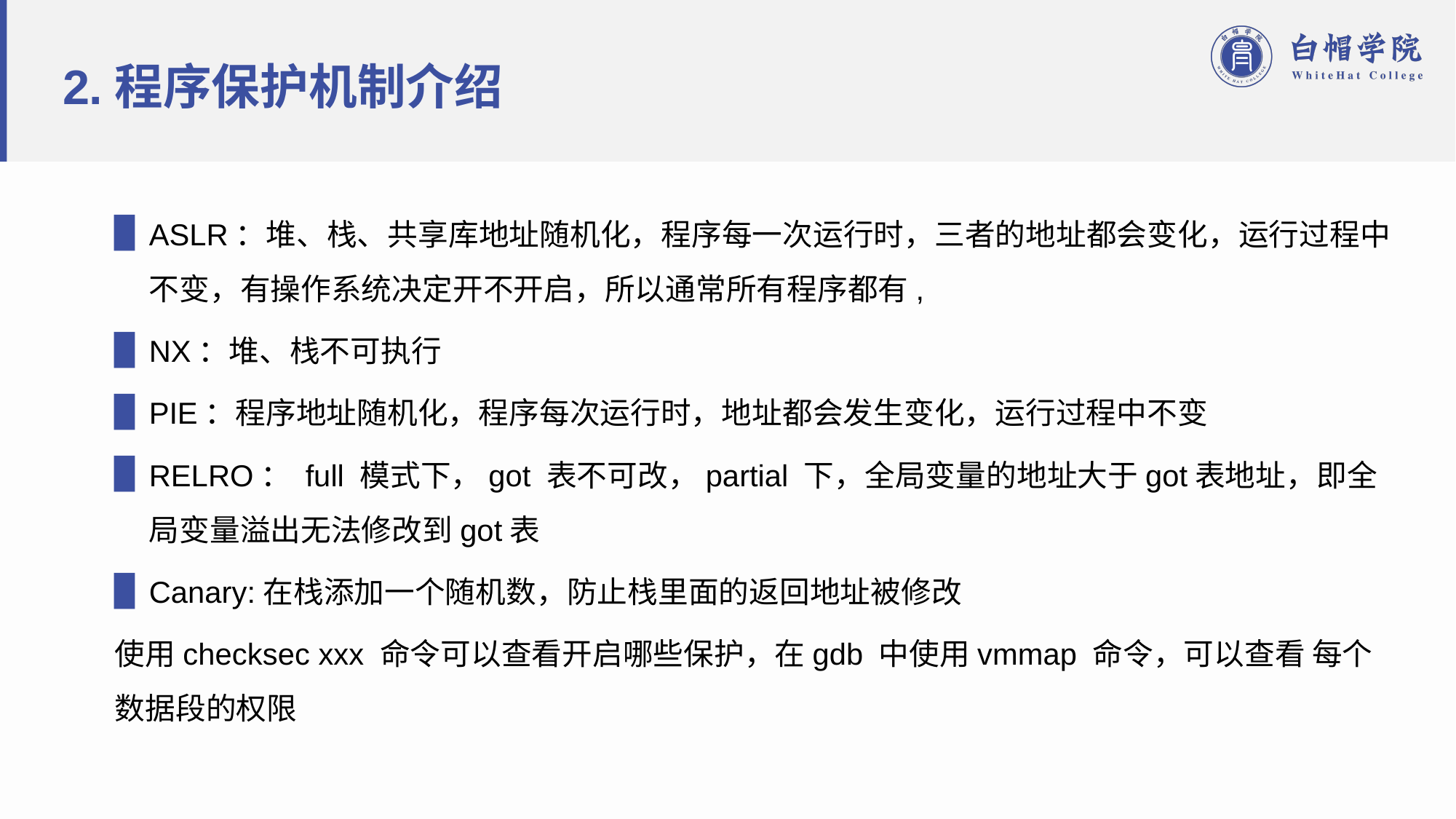

# 2.程序保护机制介绍
ASLR：堆、栈、共享库地址随机化，程序每一次运行时，三者的地址都会变化，运行过程中不变，有操作系统决定开不开启，所以通常所有程序都有,
NX：堆、栈不可执行
PIE：程序地址随机化，程序每次运行时，地址都会发生变化，运行过程中不变
RELRO： full 模式下，got 表不可改，partial 下，全局变量的地址大于got表地址，即全局变量溢出无法修改到got表
Canary:在栈添加一个随机数，防止栈里面的返回地址被修改
使用checksec xxx 命令可以查看开启哪些保护，在gdb 中使用vmmap 命令，可以查看 每个数据段的权限